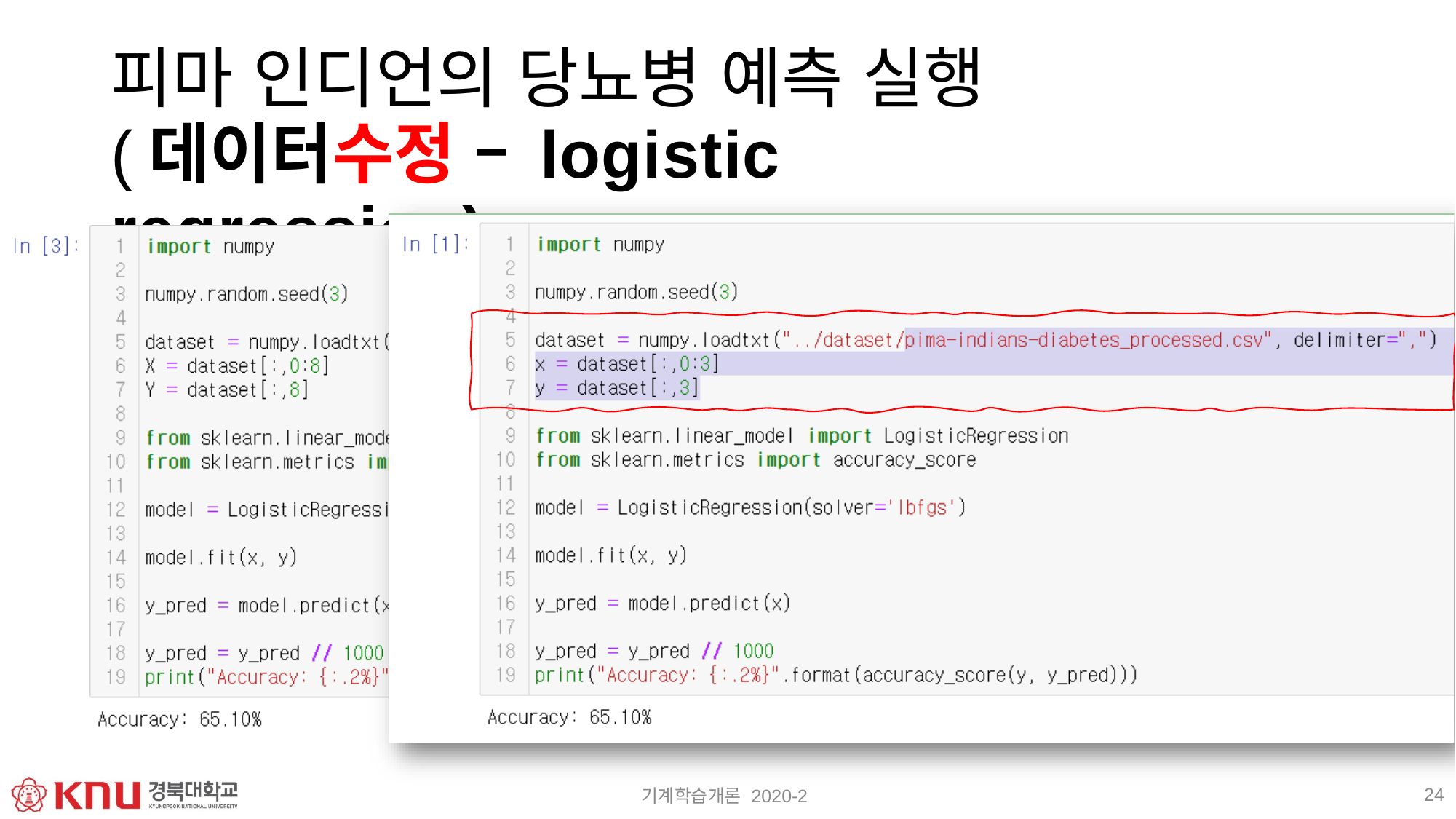

# 피마 인디언의 당뇨병 예측 실행
(데이터수정 – logistic regression)

24
기계학습개론 2020-2